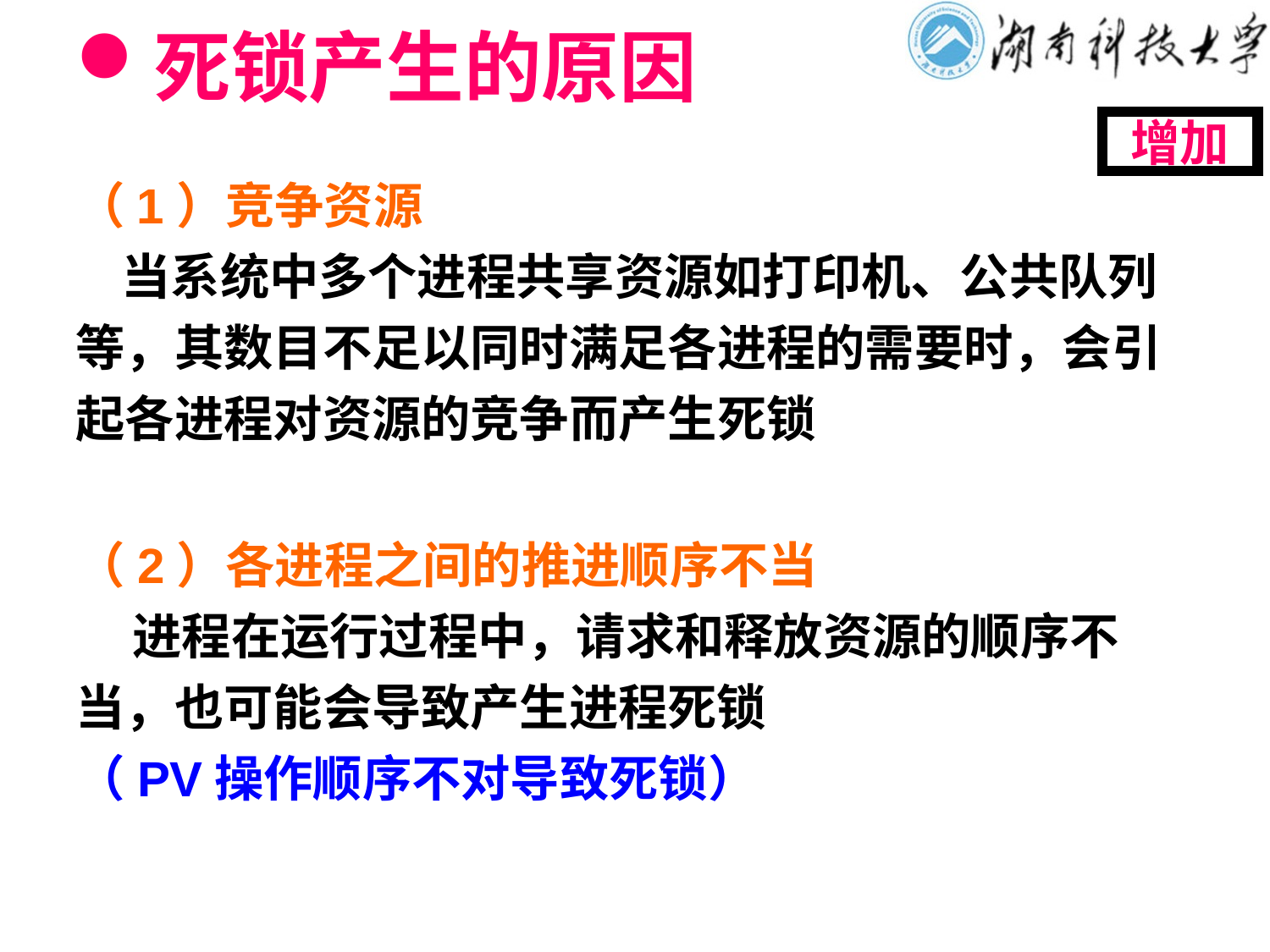

# 死锁产生的原因
增加
（1）竞争资源
   当系统中多个进程共享资源如打印机、公共队列等，其数目不足以同时满足各进程的需要时，会引起各进程对资源的竞争而产生死锁
（2）各进程之间的推进顺序不当
    进程在运行过程中，请求和释放资源的顺序不当，也可能会导致产生进程死锁
（PV操作顺序不对导致死锁）